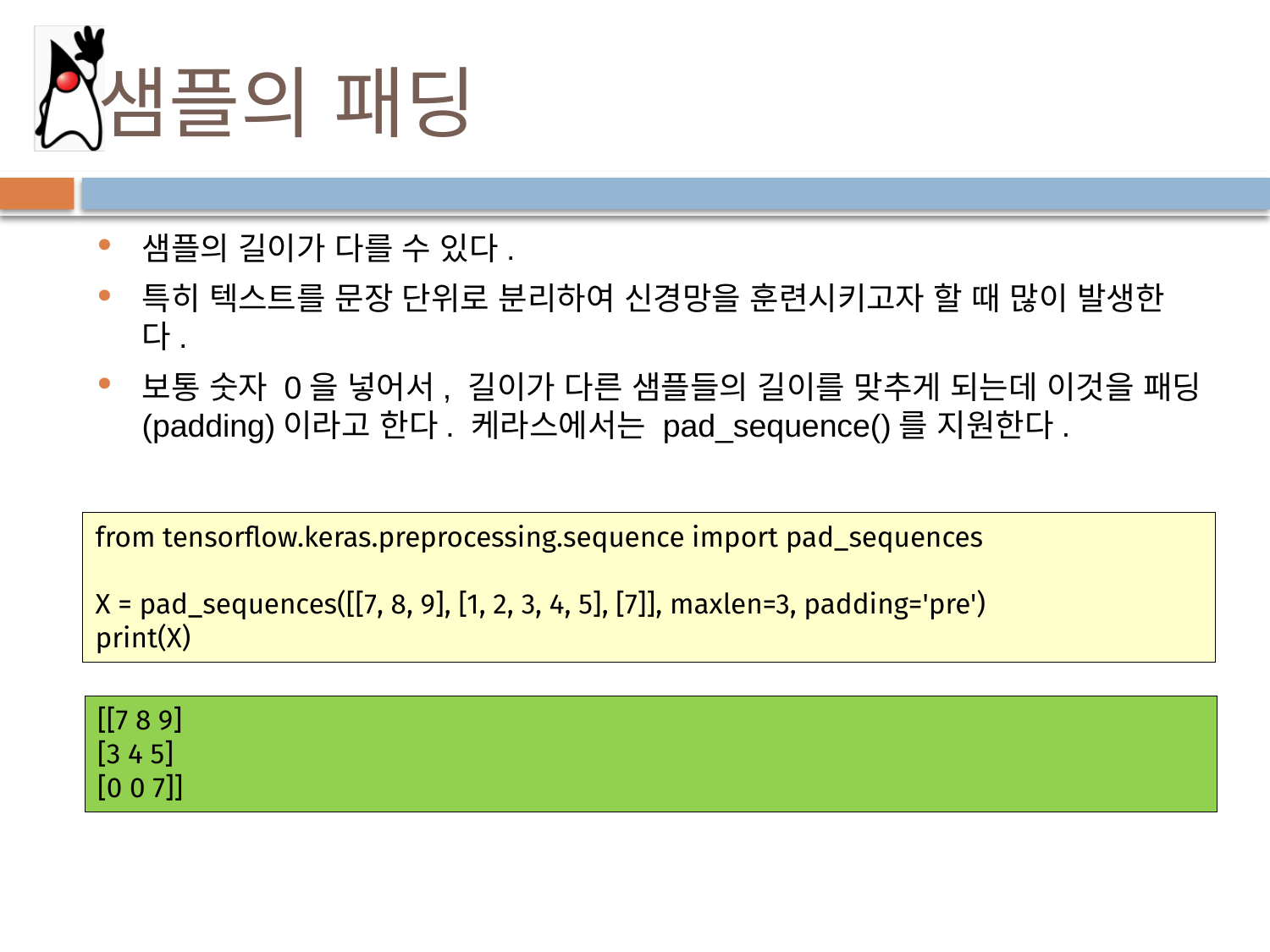

# 샘플의 패딩
샘플의 길이가 다를 수 있다.
특히 텍스트를 문장 단위로 분리하여 신경망을 훈련시키고자 할 때 많이 발생한다.
보통 숫자 0을 넣어서, 길이가 다른 샘플들의 길이를 맞추게 되는데 이것을 패딩(padding)이라고 한다. 케라스에서는 pad_sequence()를 지원한다.
from tensorflow.keras.preprocessing.sequence import pad_sequences

X = pad_sequences([[7, 8, 9], [1, 2, 3, 4, 5], [7]], maxlen=3, padding='pre')
print(X)
[[7 8 9]
[3 4 5]
[0 0 7]]